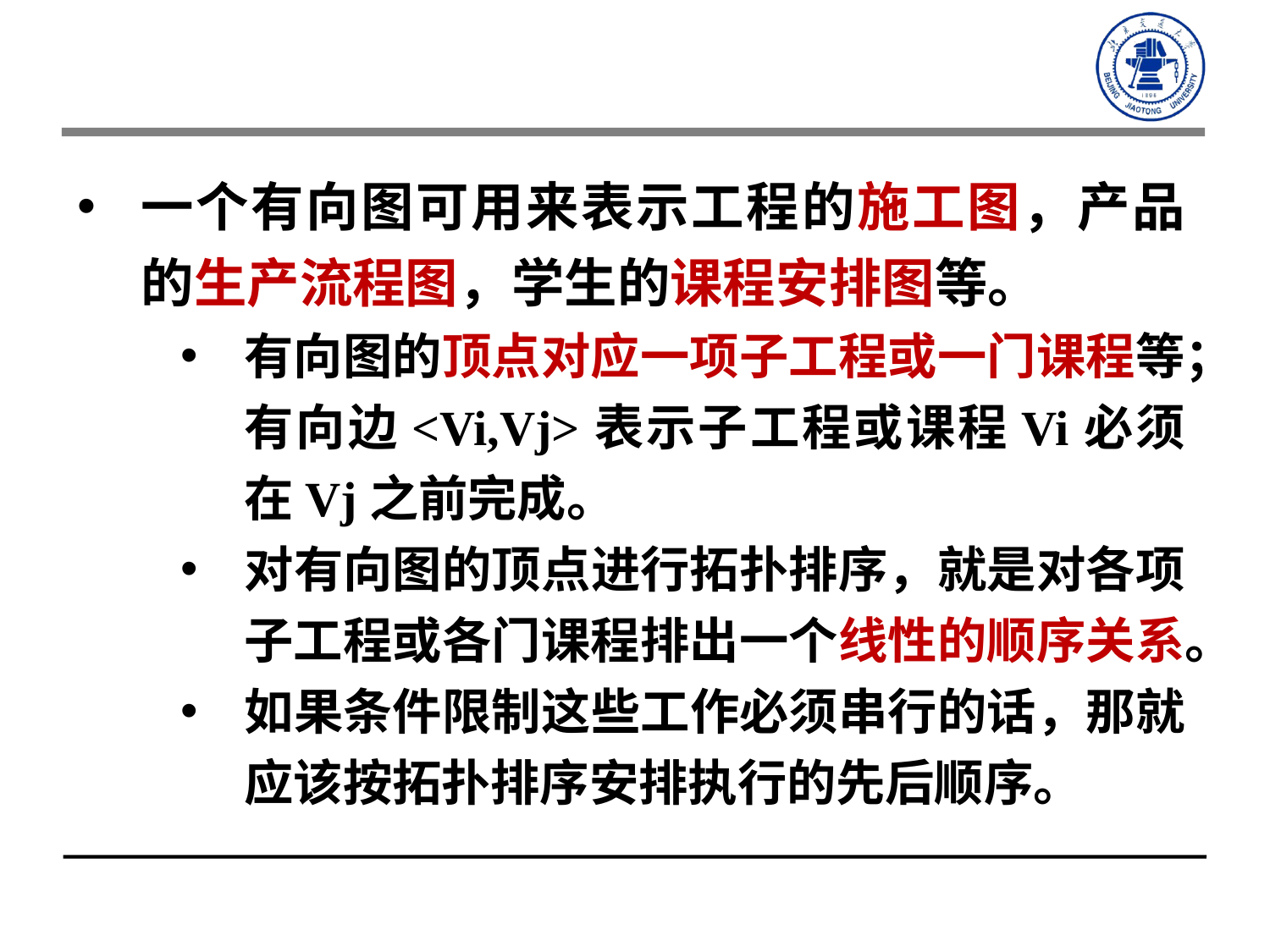

一个有向图可用来表示工程的施工图，产品的生产流程图，学生的课程安排图等。
有向图的顶点对应一项子工程或一门课程等；有向边<Vi,Vj>表示子工程或课程Vi必须在Vj之前完成。
对有向图的顶点进行拓扑排序，就是对各项子工程或各门课程排出一个线性的顺序关系。
如果条件限制这些工作必须串行的话，那就应该按拓扑排序安排执行的先后顺序。